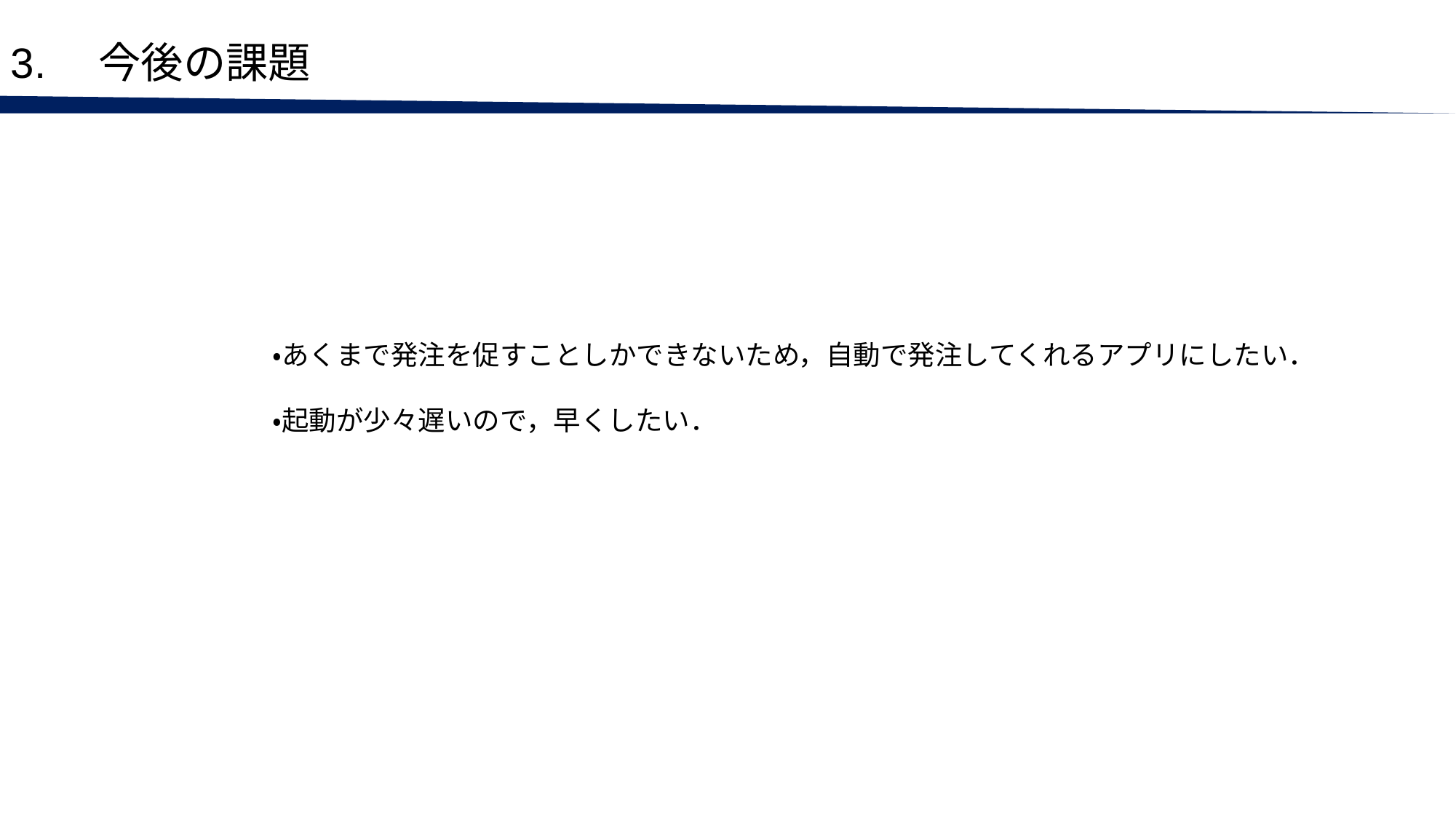

3.　今後の課題
・あくまで発注を促すことしかできないため，自動で発注してくれるアプリにしたい．

・起動が少々遅いので，早くしたい．